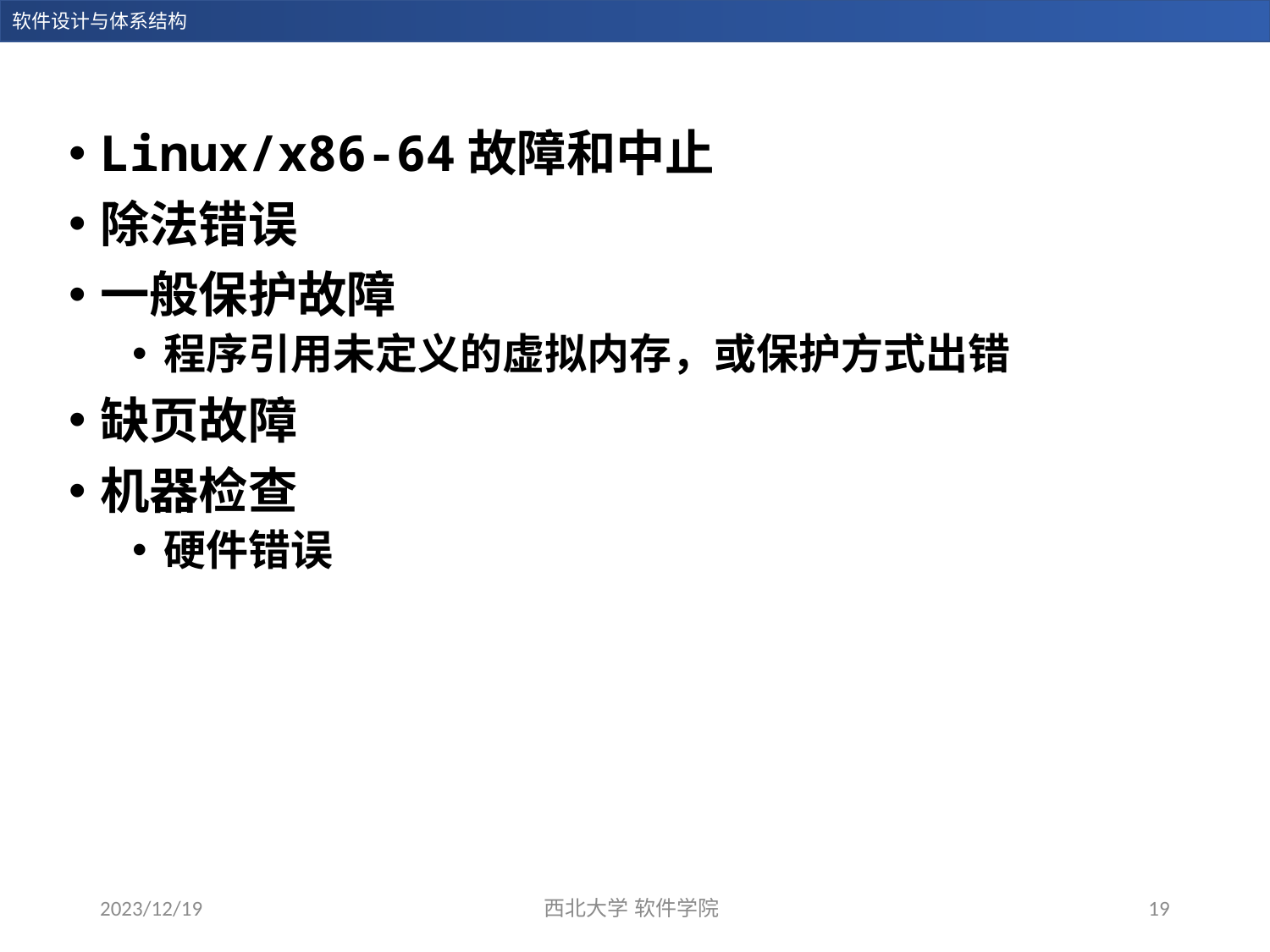

Linux/x86-64故障和中止
除法错误
一般保护故障
程序引用未定义的虚拟内存，或保护方式出错
缺页故障
机器检查
硬件错误
2023/12/19
西北大学 软件学院
19